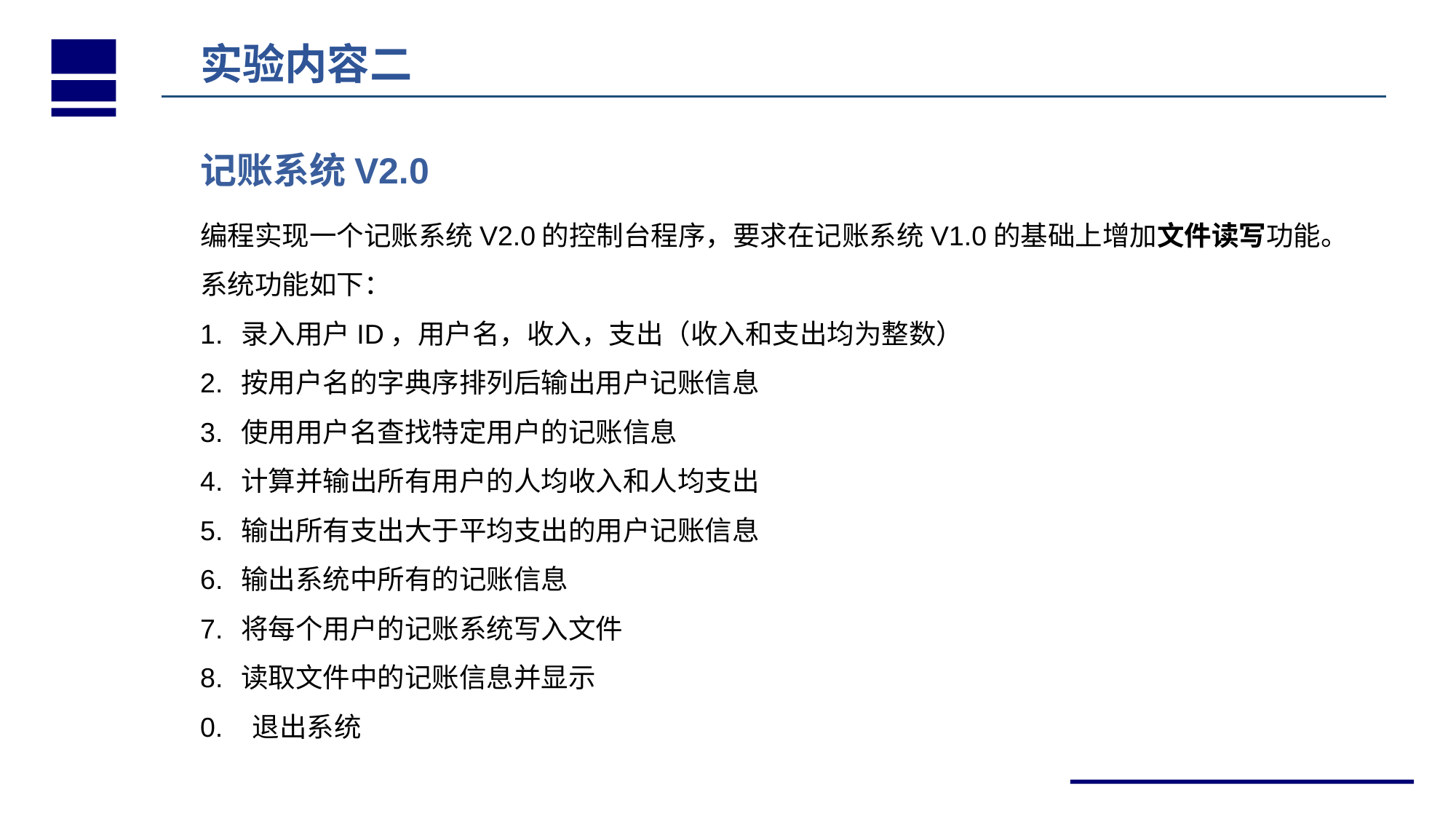

实验内容二
记账系统V2.0
编程实现一个记账系统V2.0的控制台程序，要求在记账系统V1.0的基础上增加文件读写功能。系统功能如下：
录入用户ID，用户名，收入，支出（收入和支出均为整数）
按用户名的字典序排列后输出用户记账信息
使用用户名查找特定用户的记账信息
计算并输出所有用户的人均收入和人均支出
输出所有支出大于平均支出的用户记账信息
输出系统中所有的记账信息
将每个用户的记账系统写入文件
读取文件中的记账信息并显示
0.   退出系统